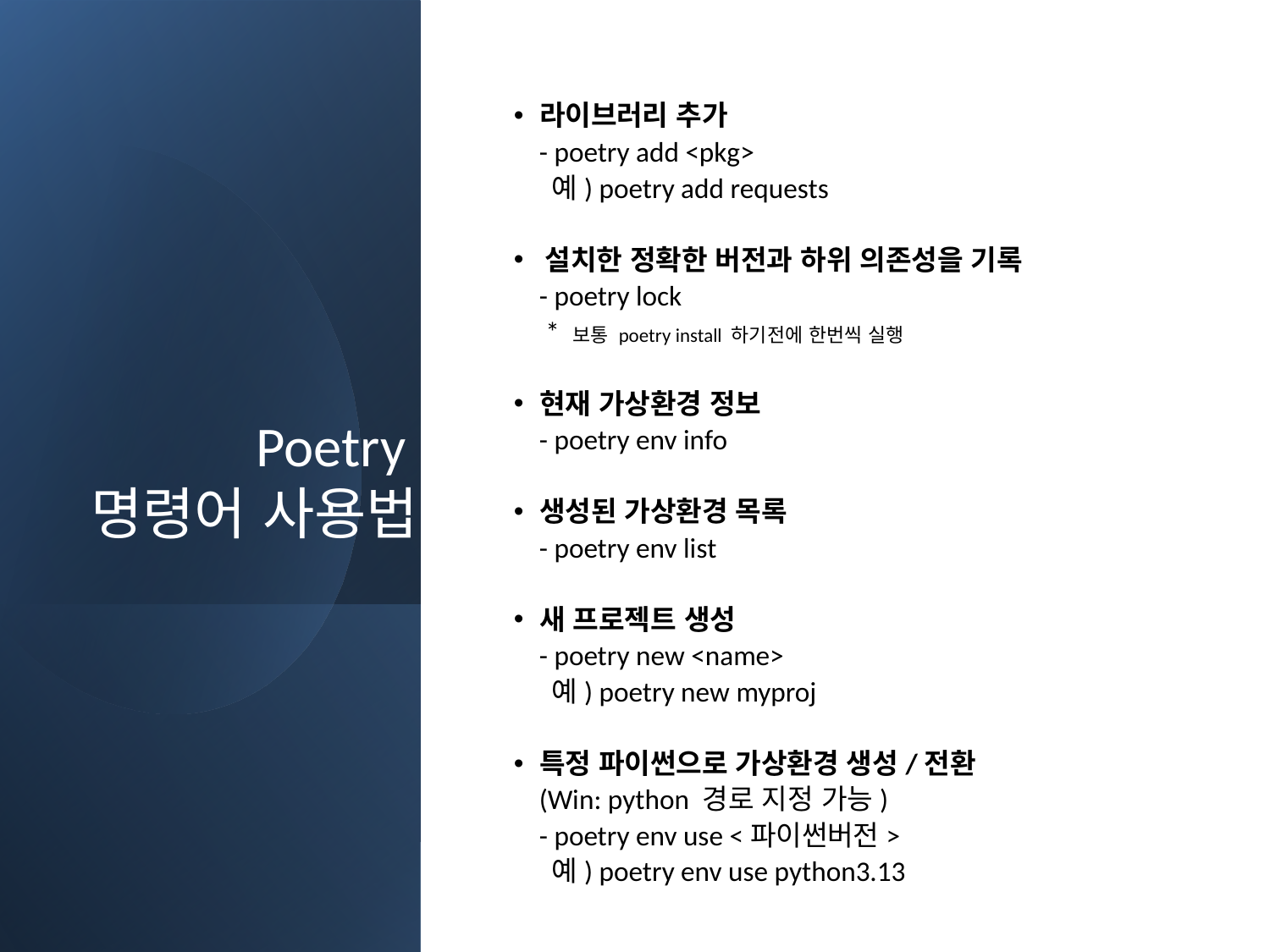

# Poetry 명령어 사용법
라이브러리 추가
    - poetry add <pkg>
    예) poetry add requests

설치한 정확한 버전과 하위 의존성을 기록
    - poetry lock
     * 보통 poetry install 하기전에 한번씩 실행

현재 가상환경 정보
    - poetry env info

생성된 가상환경 목록
    - poetry env list

새 프로젝트 생성
    - poetry new <name>
    예) poetry new myproj

특정 파이썬으로 가상환경 생성/전환
    (Win: python 경로 지정 가능)
    - poetry env use <파이썬버전>
    예) poetry env use python3.13